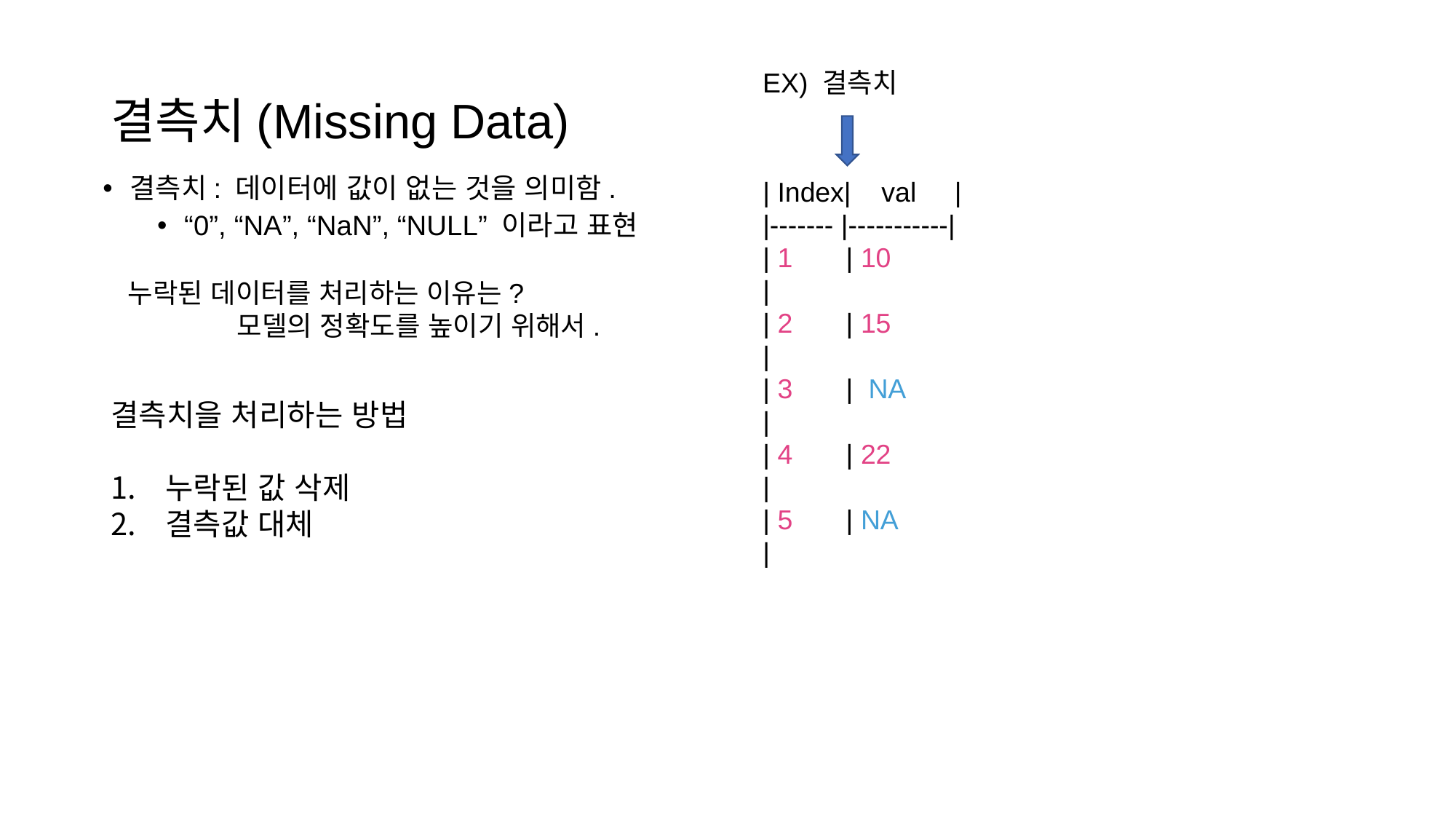

# 결측치(Missing Data)
EX) 결측치

결측치: 데이터에 값이 없는 것을 의미함.
“0”, “NA”, “NaN”, “NULL” 이라고 표현

| Index|    val     |
|------- |-----------|
| 1       | 10         |
| 2       | 15         |
| 3       |  NA       |
| 4       | 22         |
| 5       | NA        |
누락된 데이터를 처리하는 이유는?
	모델의 정확도를 높이기 위해서.
결측치을 처리하는 방법

누락된 값 삭제
결측값 대체